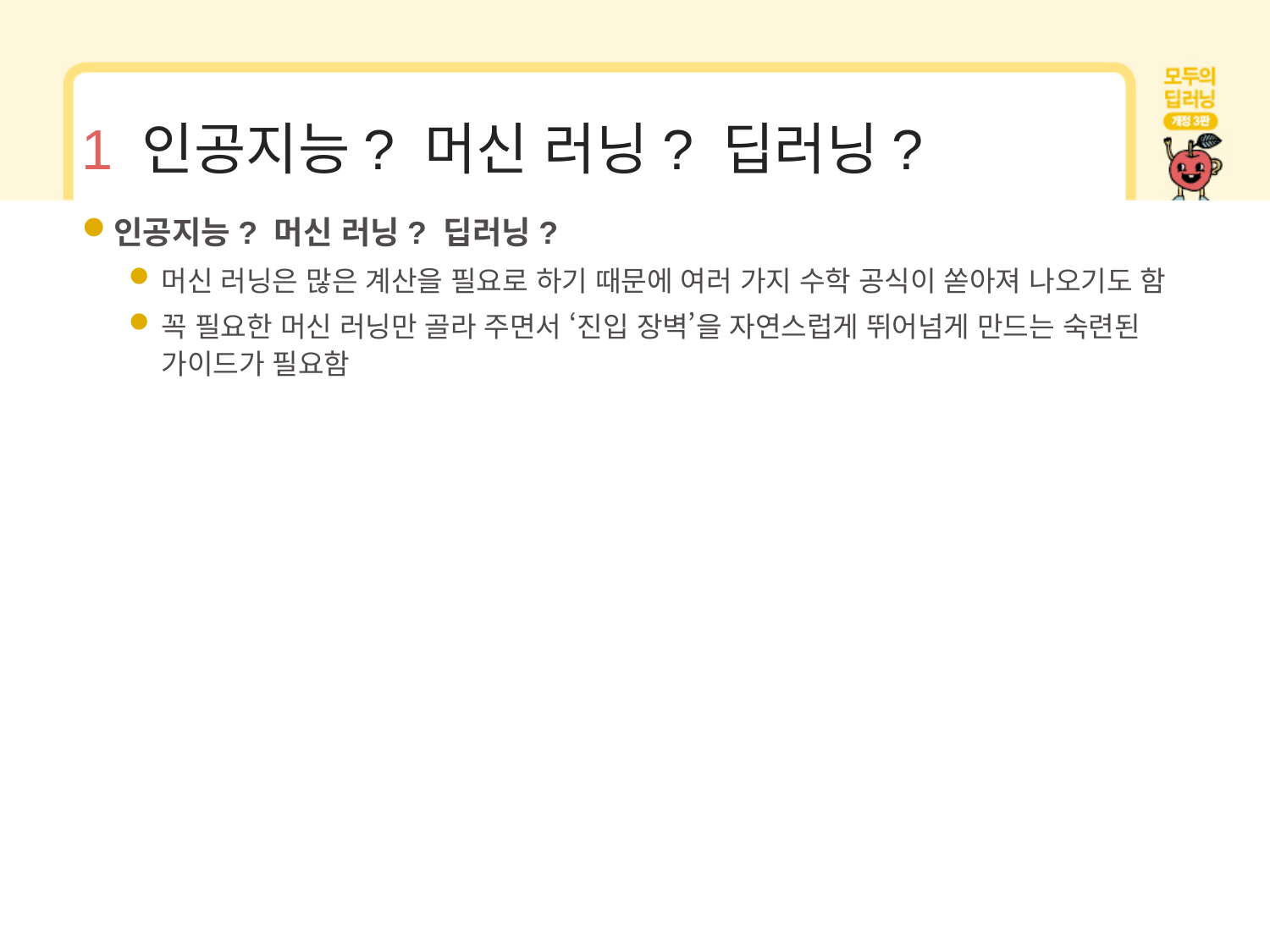

# 1 인공지능? 머신 러닝? 딥러닝?
인공지능? 머신 러닝? 딥러닝?
머신 러닝은 많은 계산을 필요로 하기 때문에 여러 가지 수학 공식이 쏟아져 나오기도 함
꼭 필요한 머신 러닝만 골라 주면서 ‘진입 장벽’을 자연스럽게 뛰어넘게 만드는 숙련된 가이드가 필요함